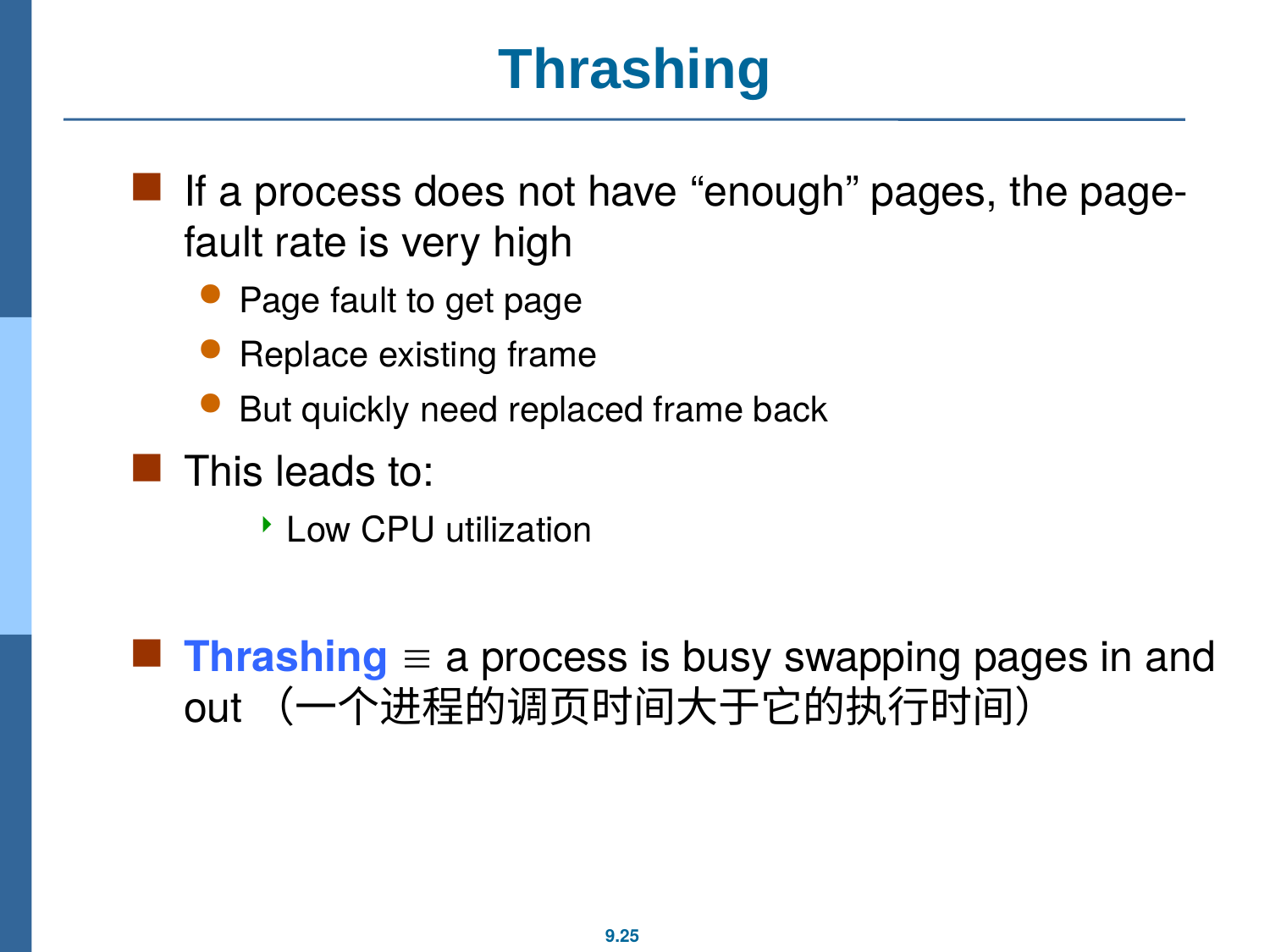

# Thrashing
If a process does not have “enough” pages, the page-fault rate is very high
Page fault to get page
Replace existing frame
But quickly need replaced frame back
This leads to:
Low CPU utilization

Thrashing ≡ a process is busy swapping pages in and out（一个进程的调页时间大于它的执行时间）